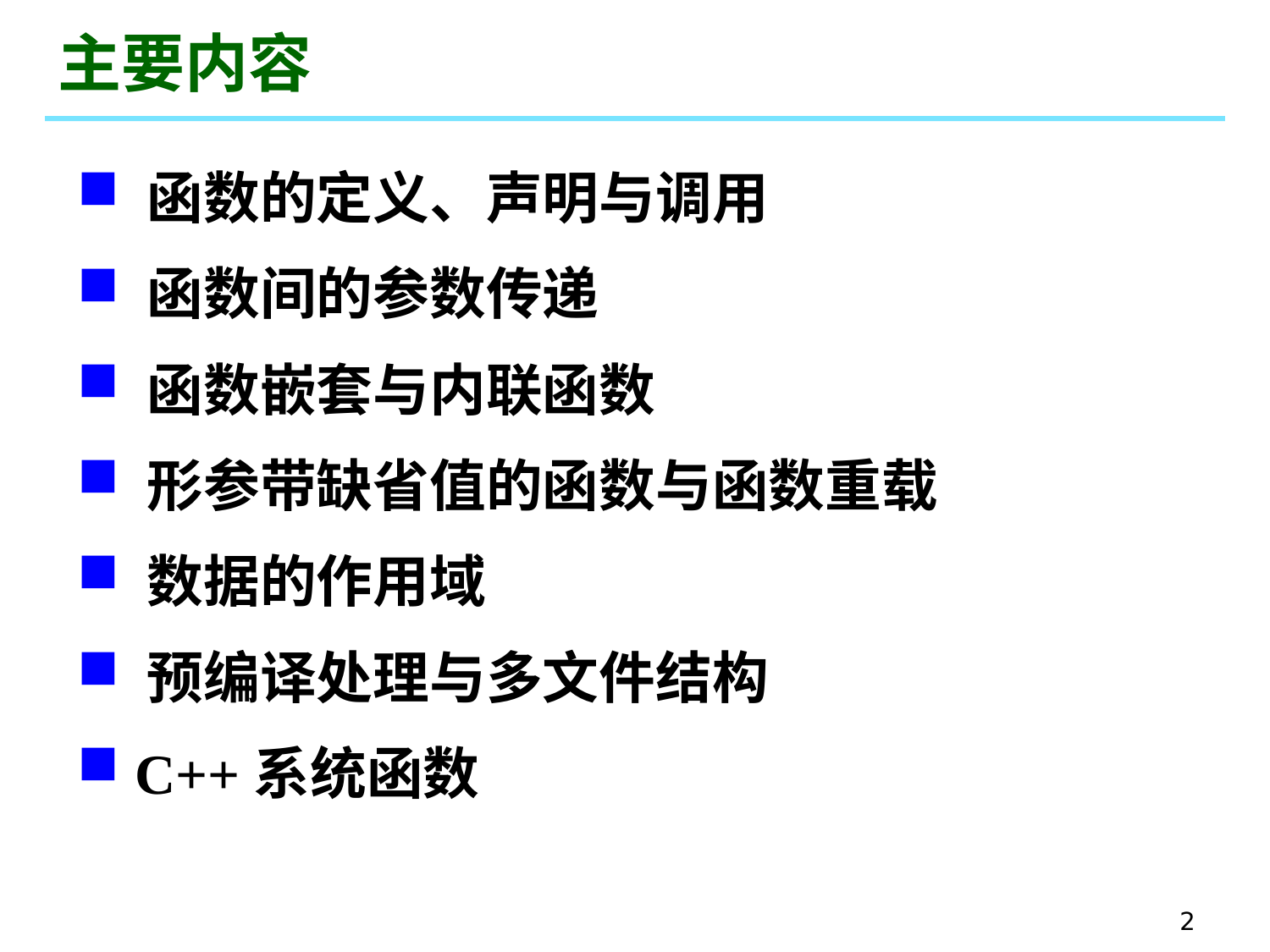

# 主要内容
 函数的定义、声明与调用
 函数间的参数传递
 函数嵌套与内联函数
 形参带缺省值的函数与函数重载
 数据的作用域
 预编译处理与多文件结构
 C++系统函数
2